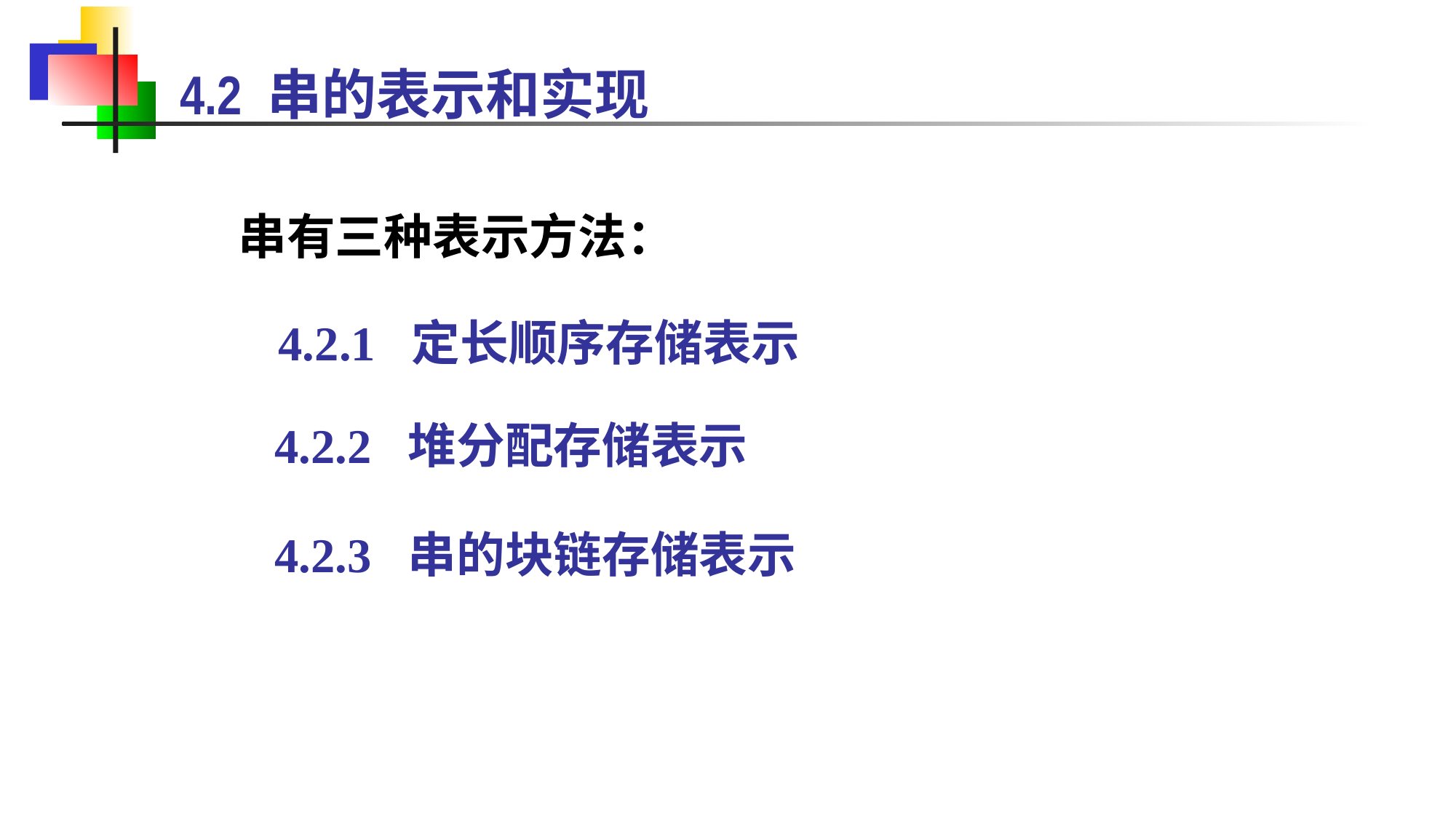

4.2 串的表示和实现
串有三种表示方法：
4.2.1  定长顺序存储表示
4.2.2  堆分配存储表示
4.2.3  串的块链存储表示